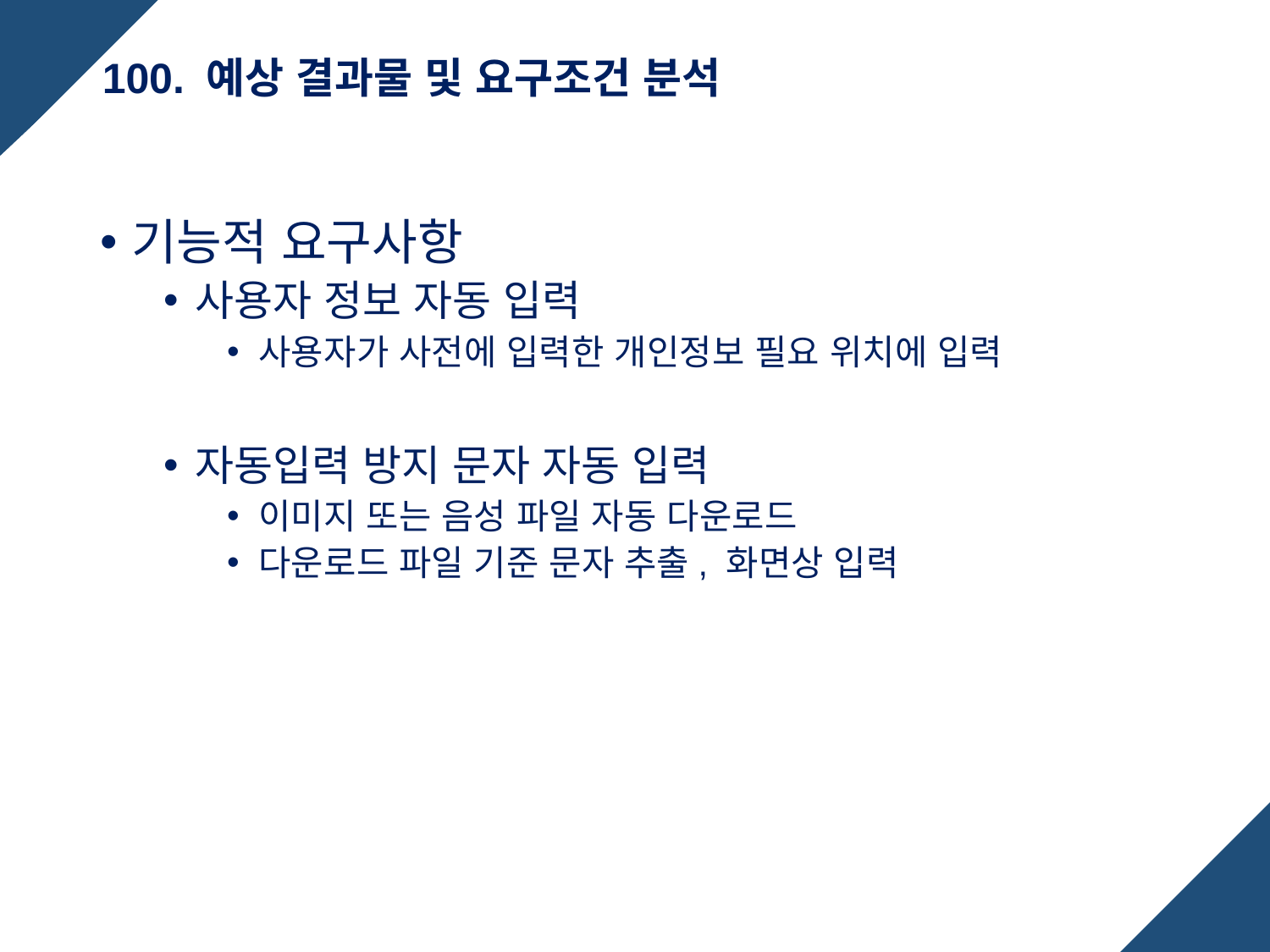

# 100. 예상 결과물 및 요구조건 분석

기능적 요구사항
사용자 정보 자동 입력
사용자가 사전에 입력한 개인정보 필요 위치에 입력

자동입력 방지 문자 자동 입력
이미지 또는 음성 파일 자동 다운로드
다운로드 파일 기준 문자 추출, 화면상 입력